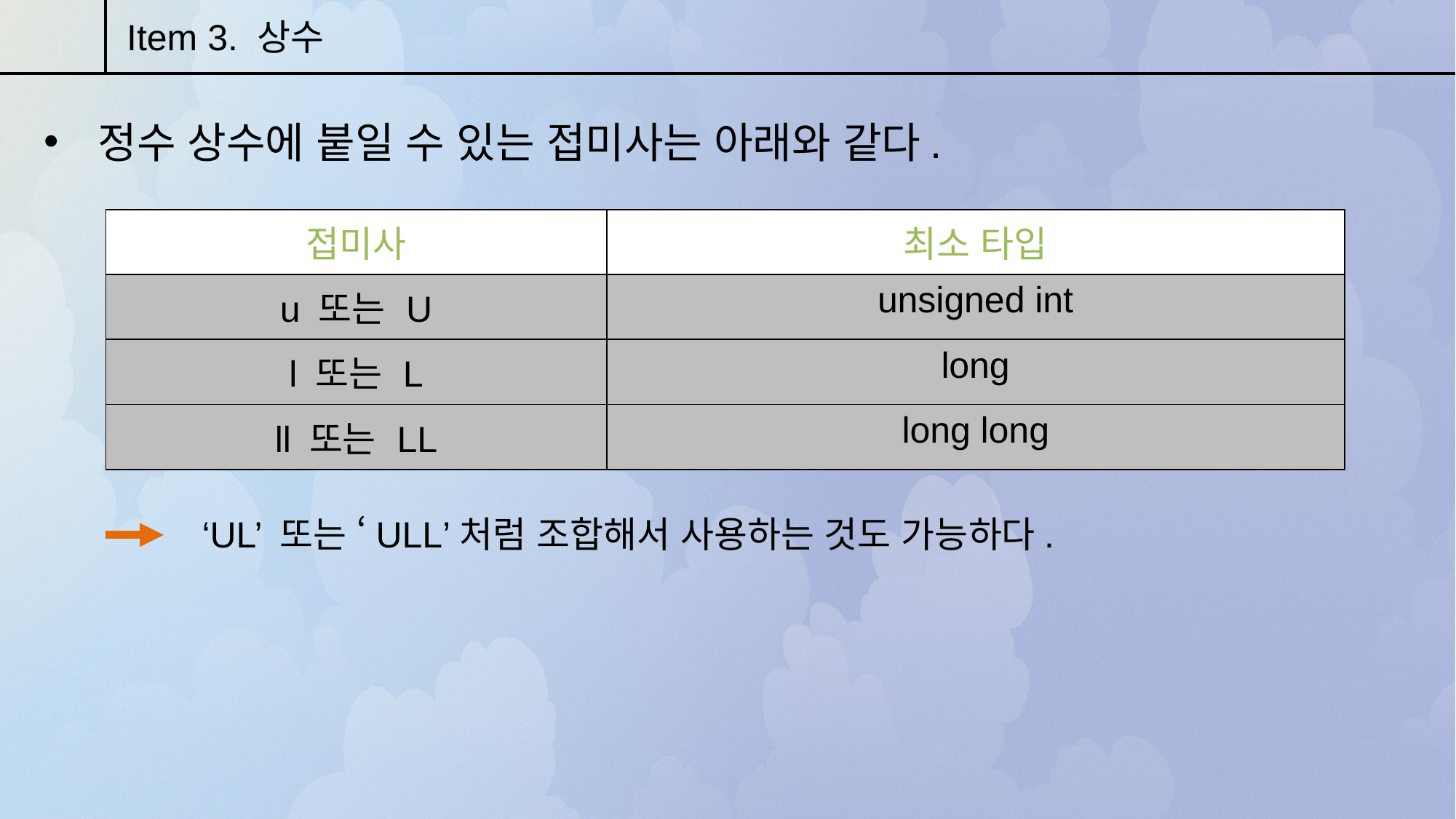

Item 3. 상수
 정수 상수에 붙일 수 있는 접미사는 아래와 같다.
| 접미사 | 최소 타입 |
| --- | --- |
| u 또는 U | unsigned int |
| l 또는 L | long |
| ll 또는 LL | long long |
‘UL’ 또는 ‘ULL’처럼 조합해서 사용하는 것도 가능하다.